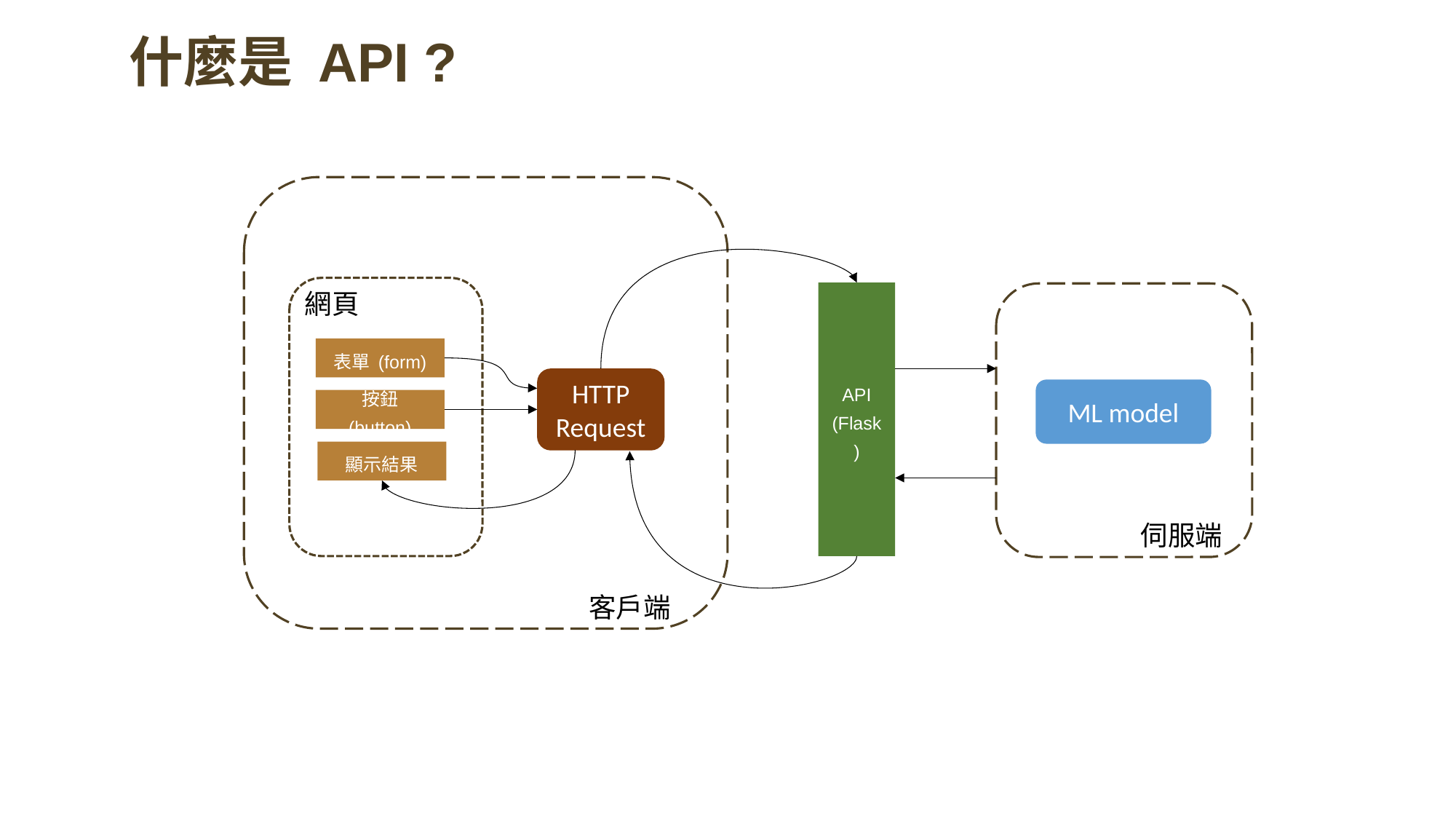

什麼是 API ?

網頁
API
(Flask)

表單 (form)
HTTP Request
ML model
按鈕 (button)
顯示結果
伺服端
客戶端